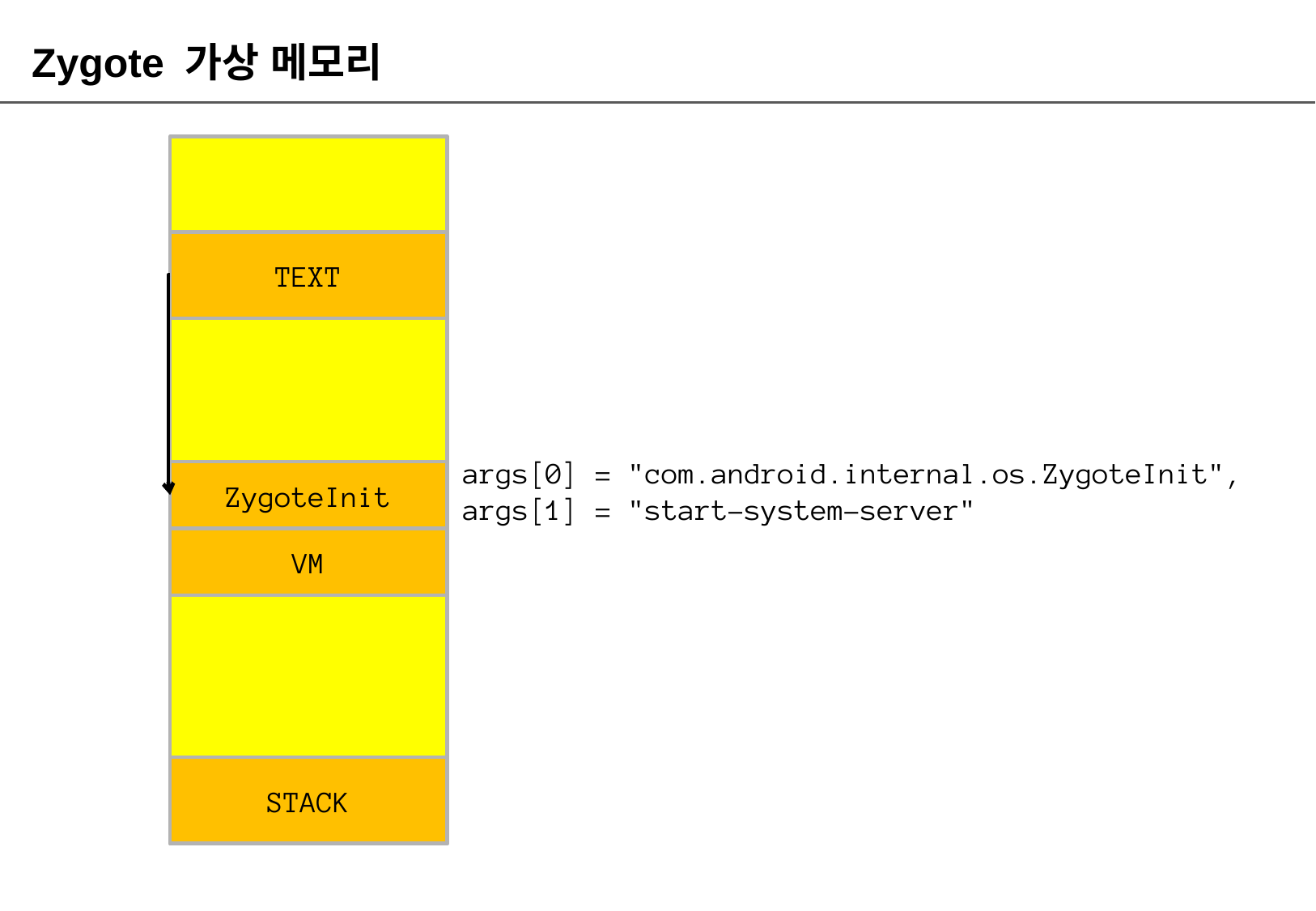

# Zygote 가상 메모리

TEXT
args[0] = "com.android.internal.os.ZygoteInit",
args[1] = "start-system-server"
ZygoteInit
VM
STACK